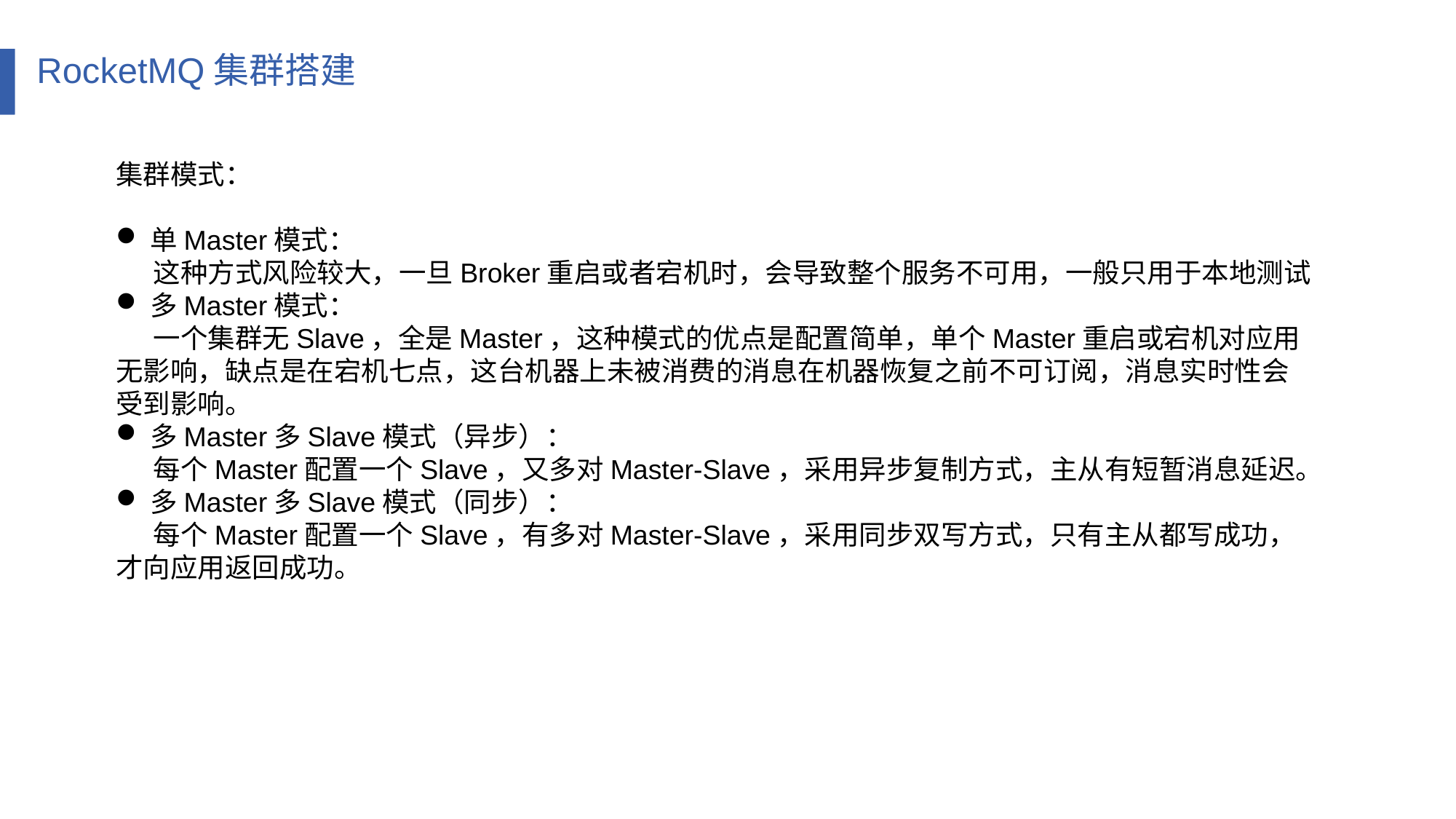

RocketMQ集群搭建
集群模式：

单Master模式：
     这种方式风险较大，一旦Broker重启或者宕机时，会导致整个服务不可用，一般只用于本地测试
多Master模式：
     一个集群无Slave，全是Master，这种模式的优点是配置简单，单个Master重启或宕机对应用无影响，缺点是在宕机七点，这台机器上未被消费的消息在机器恢复之前不可订阅，消息实时性会受到影响。
多Master多Slave模式（异步）：
     每个Master配置一个Slave，又多对Master-Slave，采用异步复制方式，主从有短暂消息延迟。
多Master多Slave模式（同步）：
     每个Master配置一个Slave，有多对Master-Slave，采用同步双写方式，只有主从都写成功，才向应用返回成功。